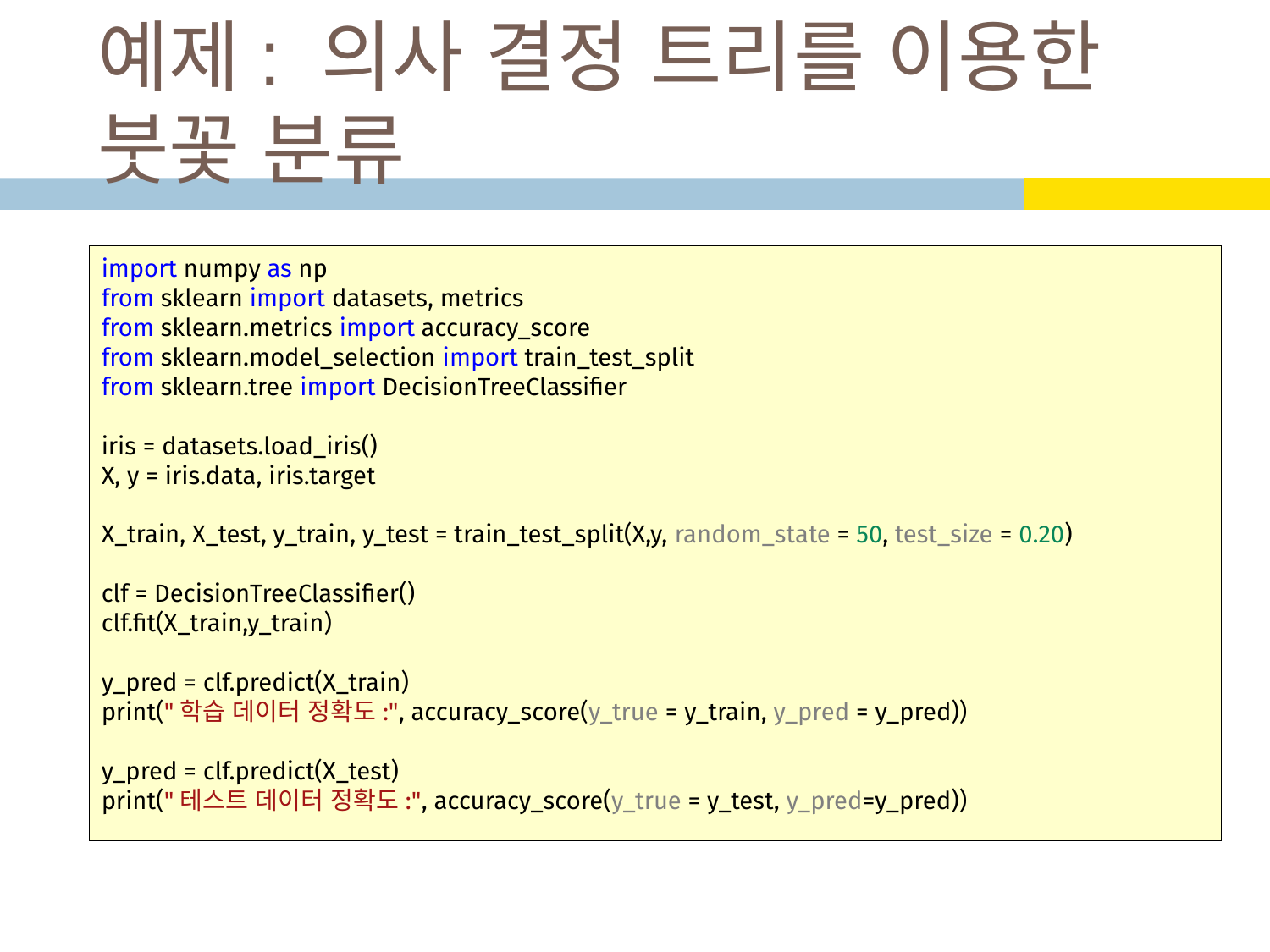

# 예제: 의사 결정 트리를 이용한 붓꽃 분류
import numpy as np
from sklearn import datasets, metrics
from sklearn.metrics import accuracy_score
from sklearn.model_selection import train_test_split
from sklearn.tree import DecisionTreeClassifier
iris = datasets.load_iris()
X, y = iris.data, iris.target
X_train, X_test, y_train, y_test = train_test_split(X,y, random_state = 50, test_size = 0.20)
clf = DecisionTreeClassifier()
clf.fit(X_train,y_train)
y_pred = clf.predict(X_train)
print("학습 데이터 정확도:", accuracy_score(y_true = y_train, y_pred = y_pred))
y_pred = clf.predict(X_test)
print("테스트 데이터 정확도:", accuracy_score(y_true = y_test, y_pred=y_pred))